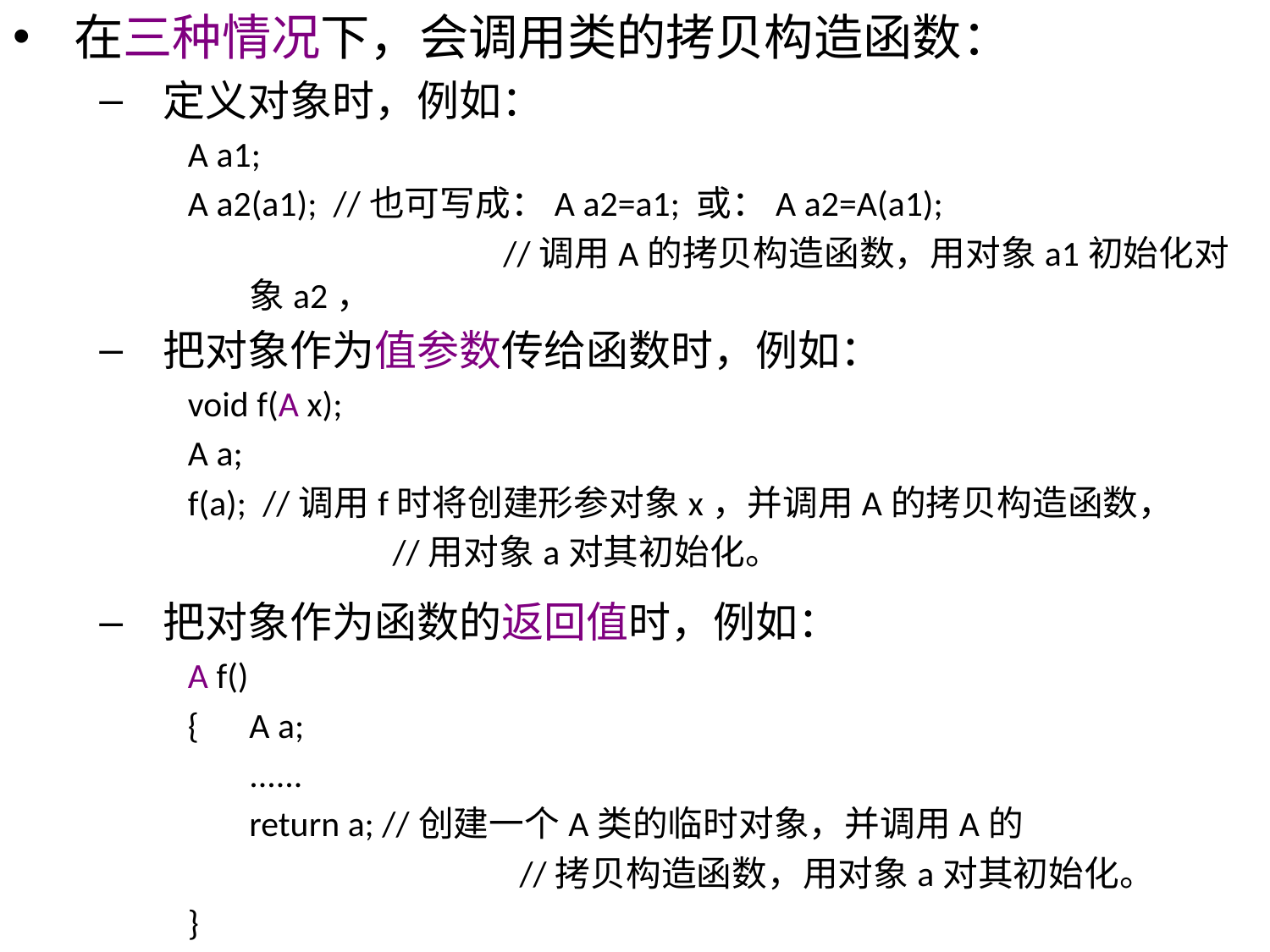

在三种情况下，会调用类的拷贝构造函数：
定义对象时，例如：
A a1;
A a2(a1);  //也可写成：A a2=a1; 或：A a2=A(a1);
			//调用A的拷贝构造函数，用对象a1初始化对象a2，
把对象作为值参数传给函数时，例如：
void f(A x);
A a;
f(a);  //调用f时将创建形参对象x，并调用A的拷贝构造函数，
		  //用对象a对其初始化。
把对象作为函数的返回值时，例如：
A f()
{	A a;
	......
	return a; //创建一个A类的临时对象，并调用A的
			  //拷贝构造函数，用对象a对其初始化。
}